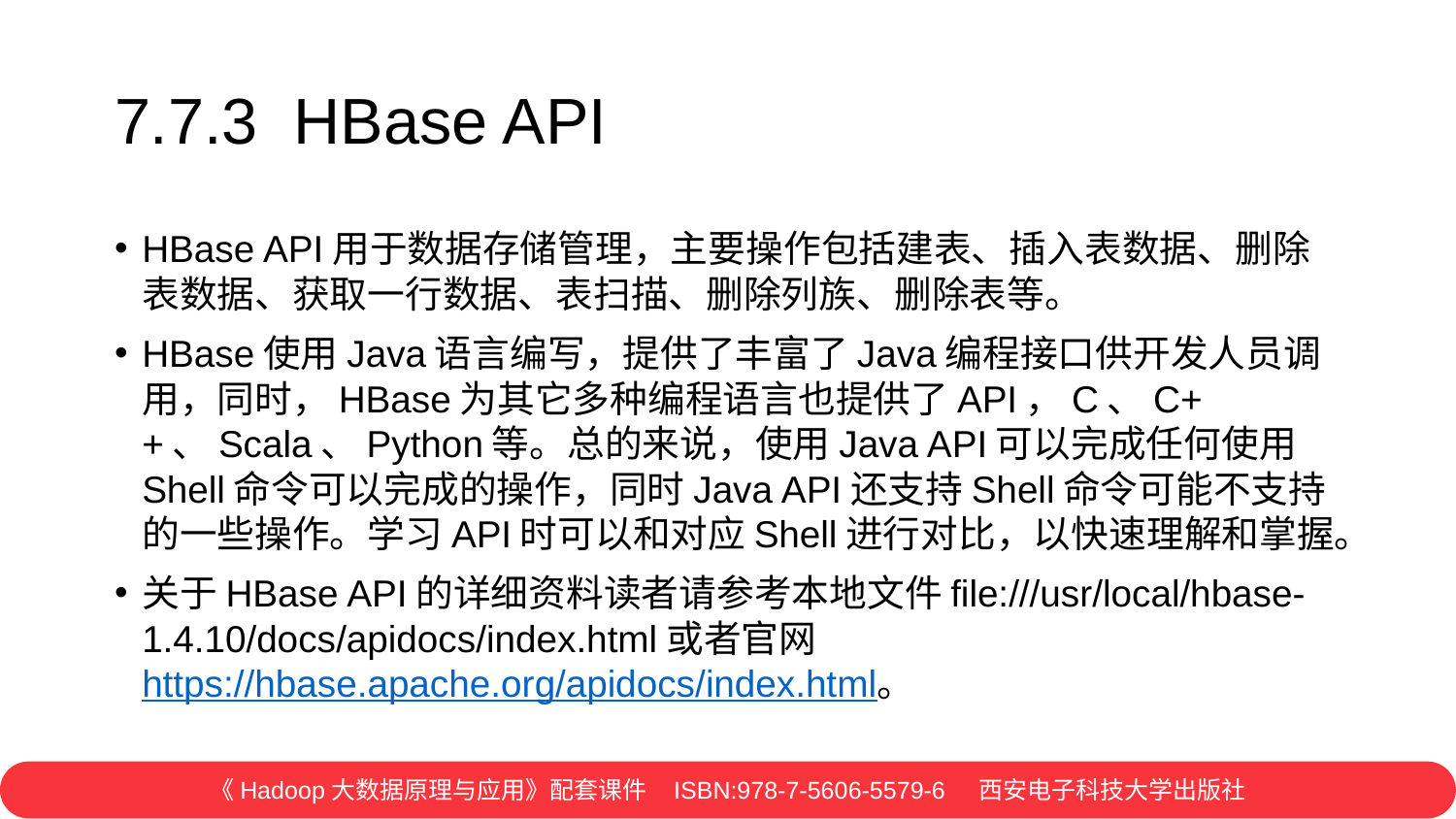

# 7.7.3  HBase API
HBase API用于数据存储管理，主要操作包括建表、插入表数据、删除表数据、获取一行数据、表扫描、删除列族、删除表等。
HBase使用Java语言编写，提供了丰富了Java编程接口供开发人员调用，同时，HBase为其它多种编程语言也提供了API，C、C++、Scala、Python等。总的来说，使用Java API可以完成任何使用Shell命令可以完成的操作，同时Java API还支持Shell命令可能不支持的一些操作。学习API时可以和对应Shell进行对比，以快速理解和掌握。
关于HBase API的详细资料读者请参考本地文件file:///usr/local/hbase-1.4.10/docs/apidocs/index.html或者官网https://hbase.apache.org/apidocs/index.html。